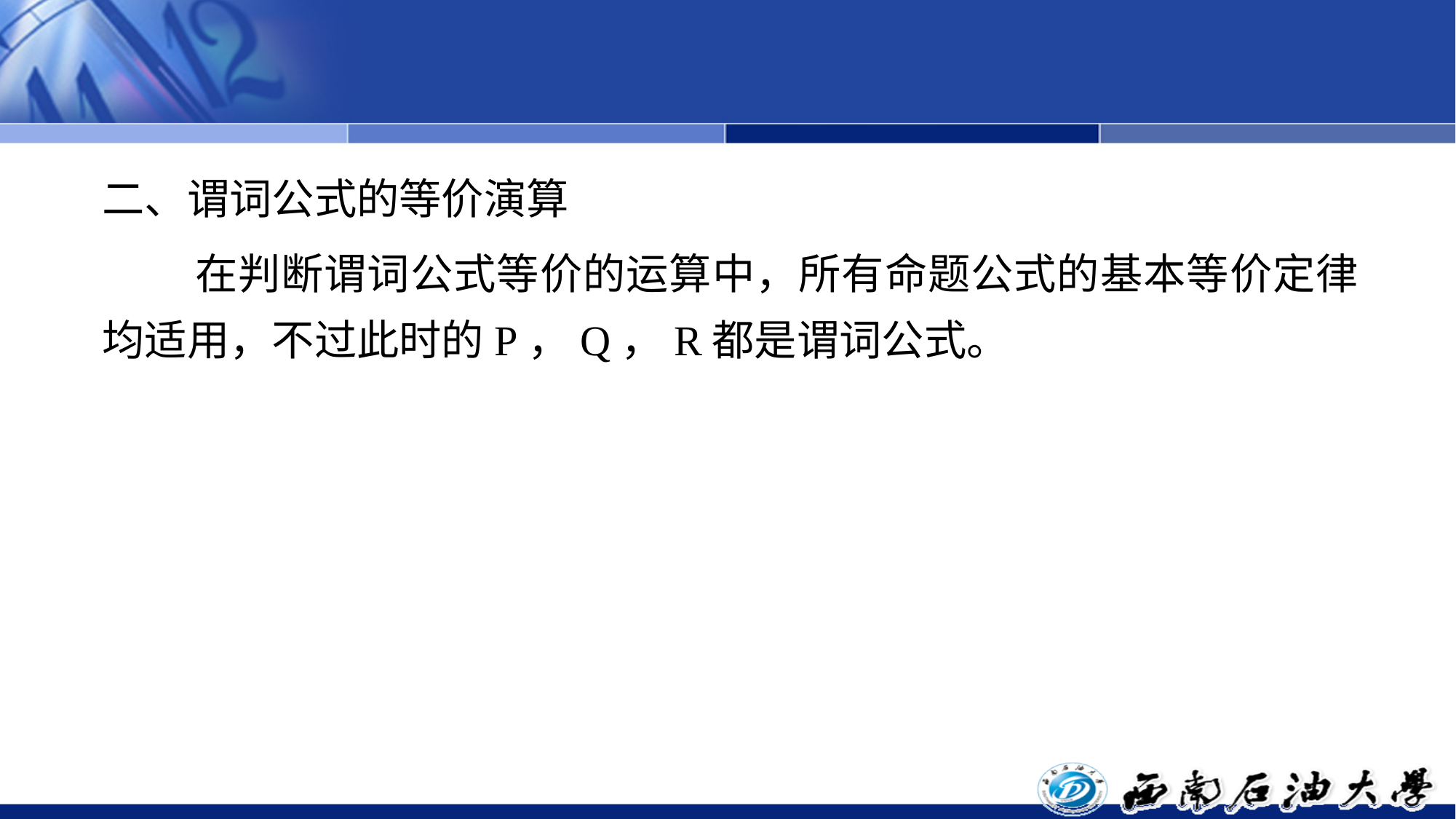

#
二、谓词公式的等价演算
        在判断谓词公式等价的运算中，所有命题公式的基本等价定律均适用，不过此时的P，Q，R都是谓词公式。